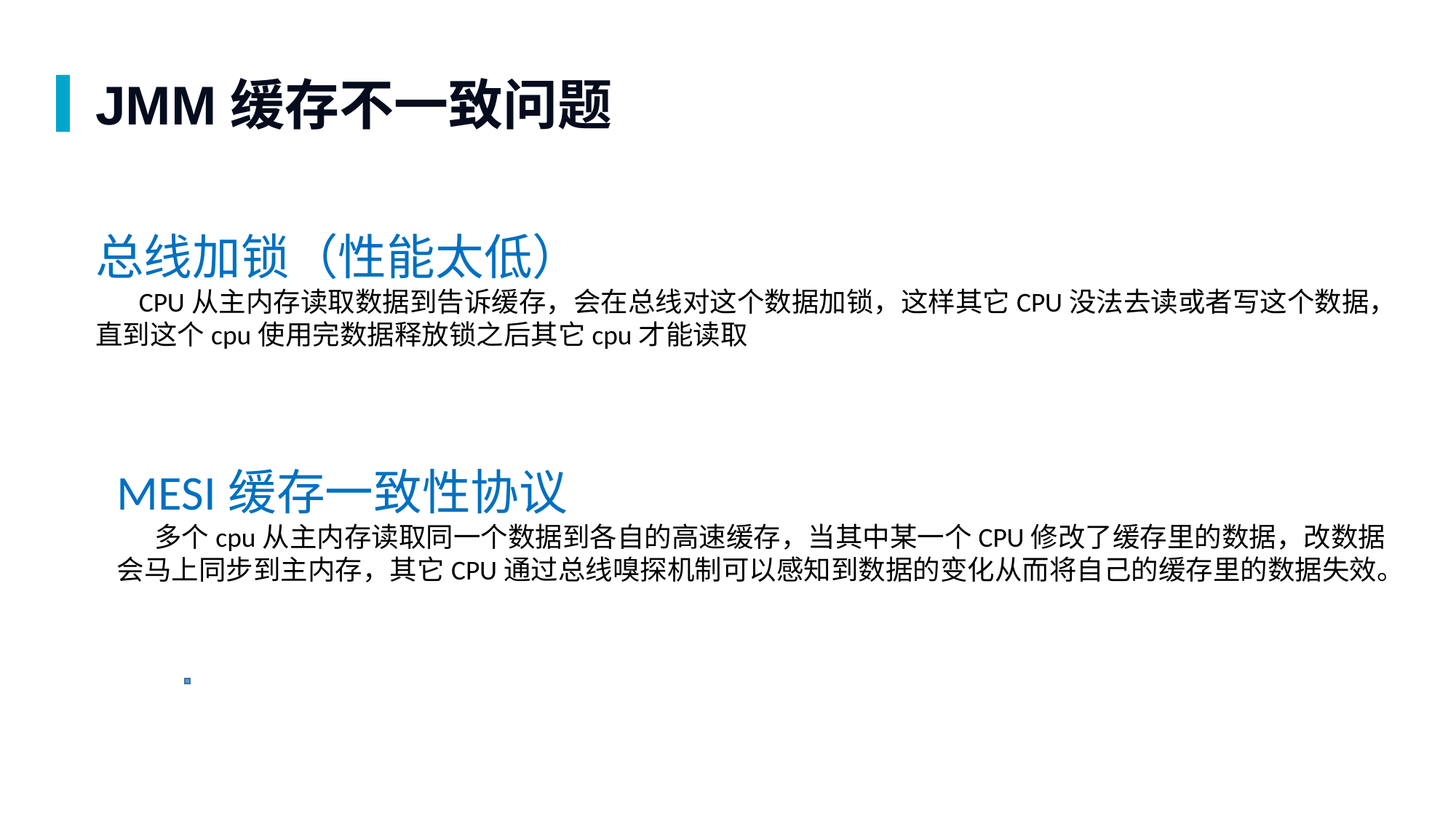

JMM缓存不一致问题

总线加锁（性能太低）
       CPU从主内存读取数据到告诉缓存，会在总线对这个数据加锁，这样其它CPU没法去读或者写这个数据，直到这个cpu使用完数据释放锁之后其它cpu才能读取
MESI缓存一致性协议
     多个cpu从主内存读取同一个数据到各自的高速缓存，当其中某一个CPU修改了缓存里的数据，改数据会马上同步到主内存，其它CPU通过总线嗅探机制可以感知到数据的变化从而将自己的缓存里的数据失效。